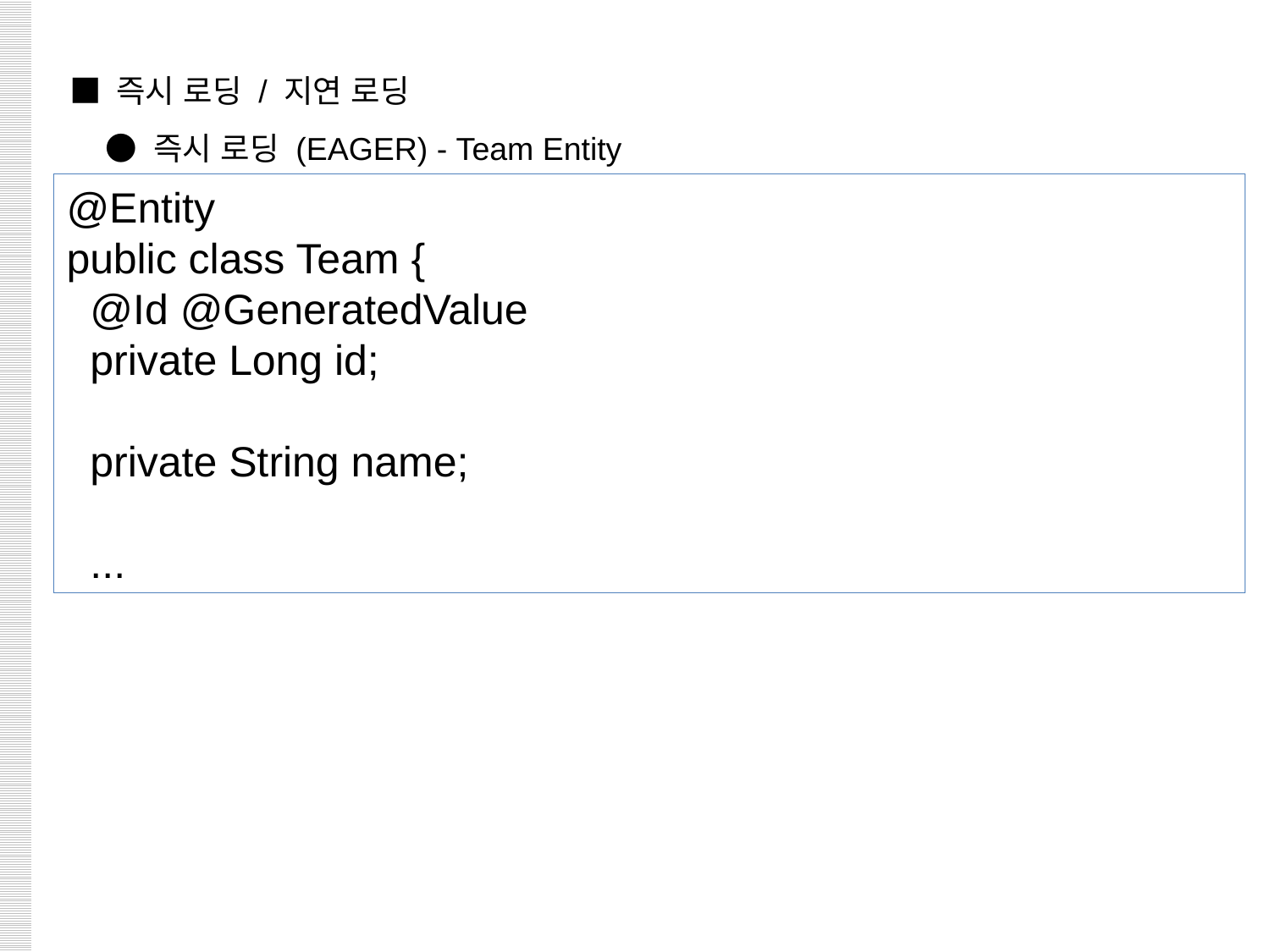

■ 즉시 로딩 / 지연 로딩
    ● 즉시 로딩 (EAGER) - Team Entity
@Entity
public class Team {
  @Id @GeneratedValue
  private Long id;

  private String name;

  ...